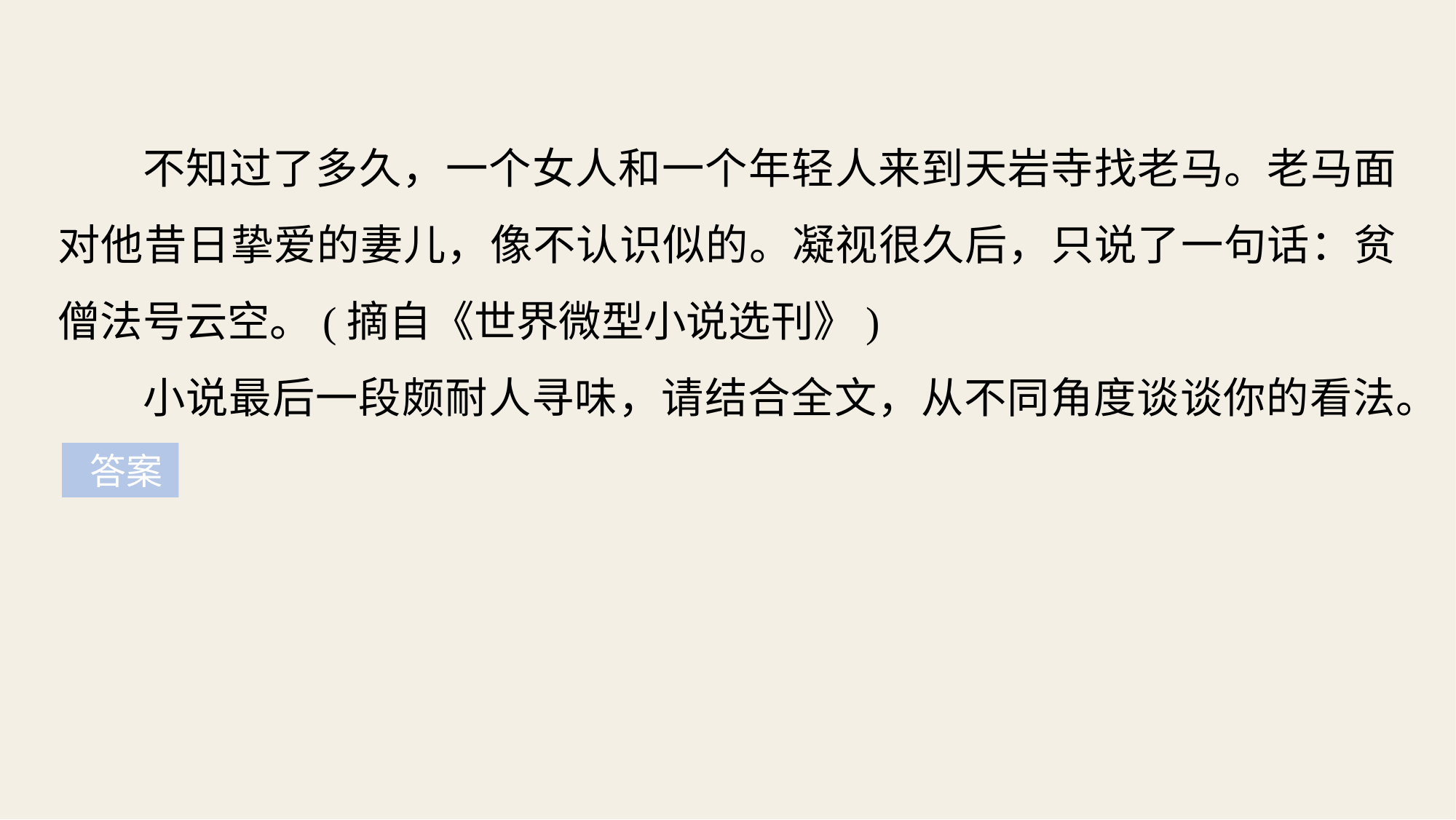

不知过了多久，一个女人和一个年轻人来到天岩寺找老马。老马面对他昔日挚爱的妻儿，像不认识似的。凝视很久后，只说了一句话：贫僧法号云空。(摘自《世界微型小说选刊》)
小说最后一段颇耐人寻味，请结合全文，从不同角度谈谈你的看法。
 答案